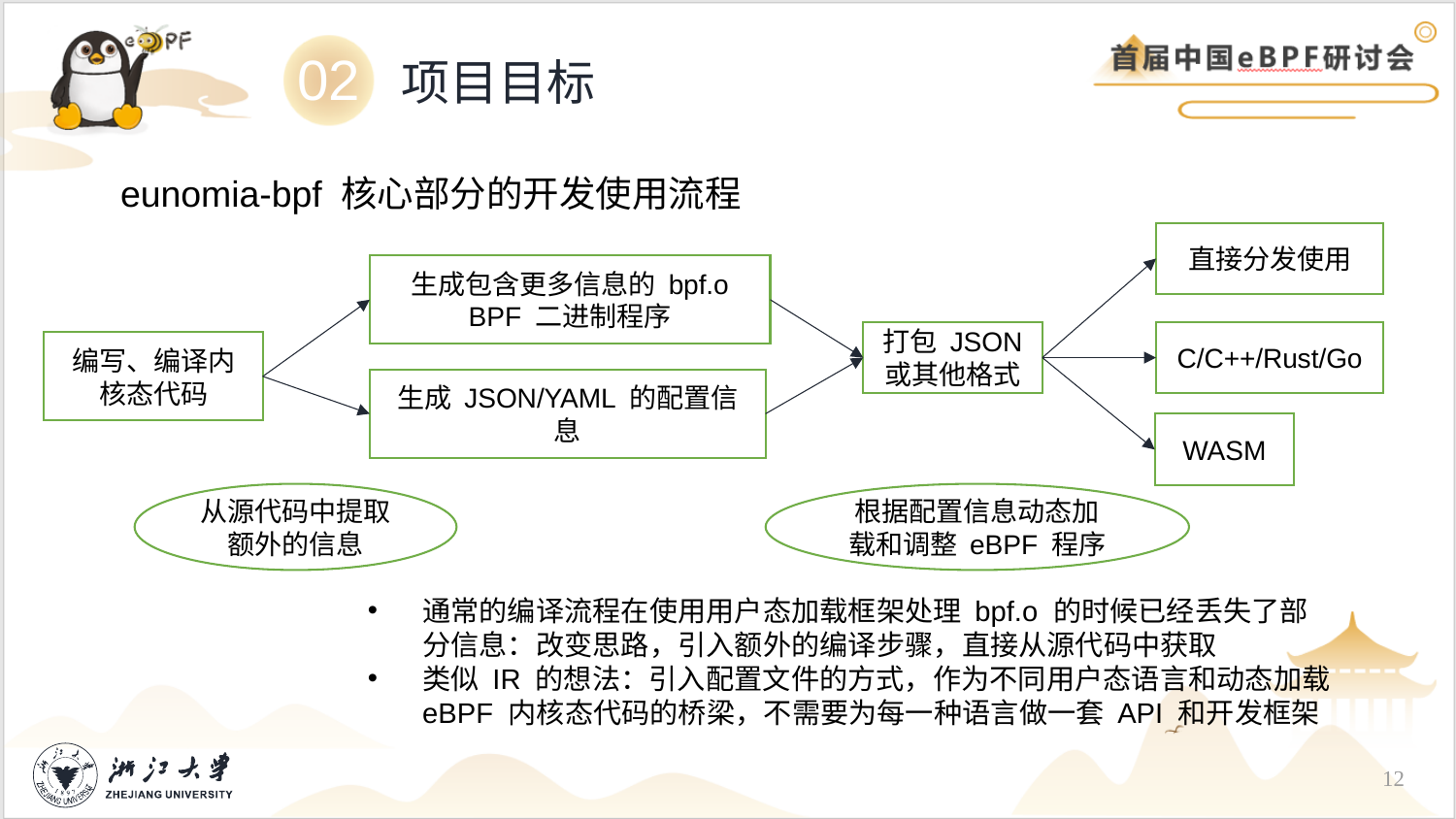

02
项目目标
eunomia-bpf 核心部分的开发使用流程
直接分发使用
生成包含更多信息的 bpf.o
BPF 二进制程序
打包 JSON 或其他格式
C/C++/Rust/Go
编写、编译内核态代码
生成 JSON/YAML 的配置信息
WASM
从源代码中提取额外的信息
根据配置信息动态加载和调整 eBPF 程序
通常的编译流程在使用用户态加载框架处理 bpf.o 的时候已经丢失了部分信息：改变思路，引入额外的编译步骤，直接从源代码中获取
类似 IR 的想法：引入配置文件的方式，作为不同用户态语言和动态加载 eBPF 内核态代码的桥梁，不需要为每一种语言做一套 API 和开发框架
12